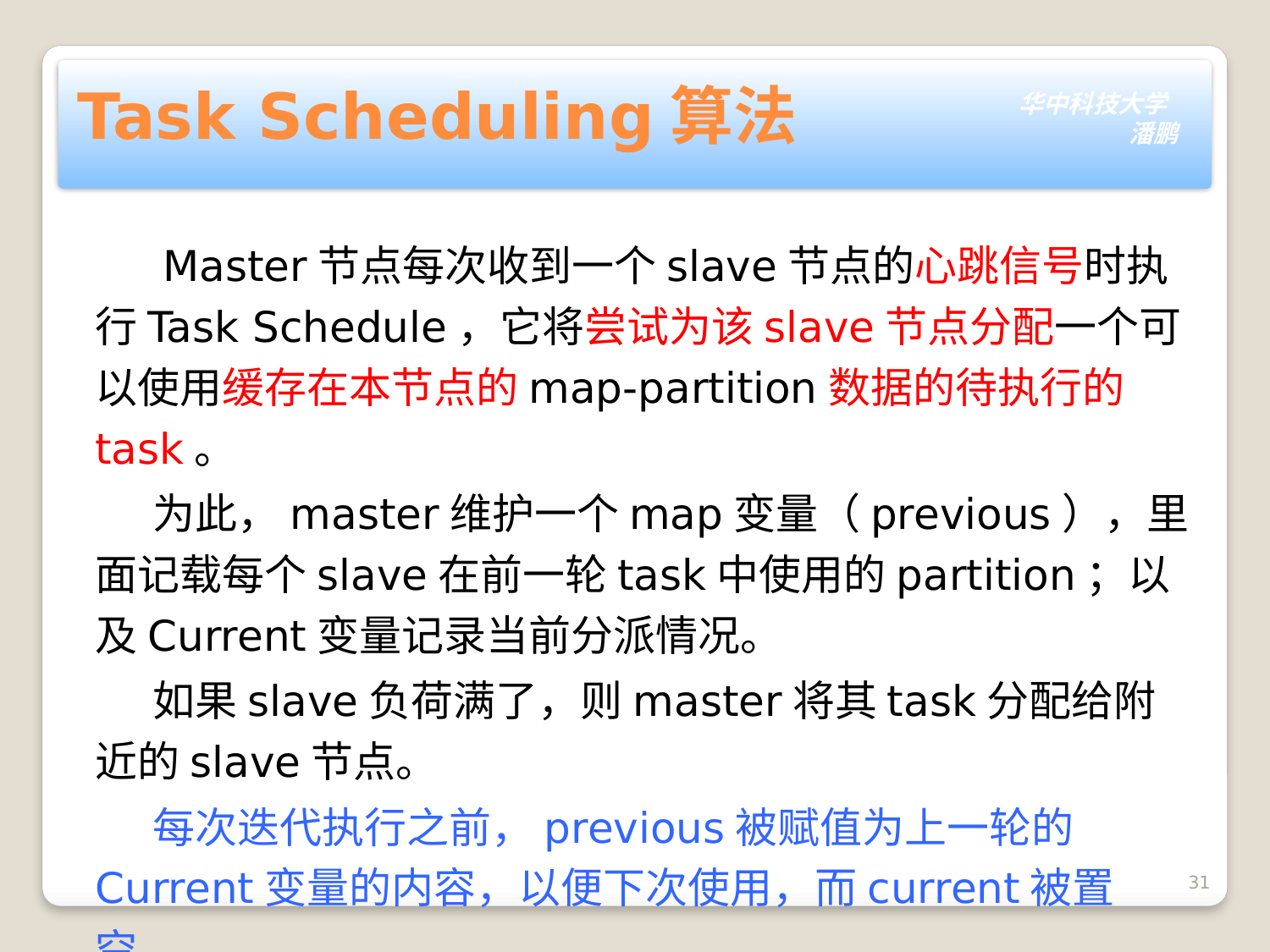

# Task Scheduling算法
     Master节点每次收到一个slave节点的心跳信号时执行Task Schedule，它将尝试为该slave节点分配一个可以使用缓存在本节点的map-partition数据的待执行的task。
     为此，master维护一个map变量（previous），里面记载每个slave在前一轮task中使用的partition；以及Current变量记录当前分派情况。
     如果slave负荷满了，则master将其task分配给附近的slave节点。
     每次迭代执行之前，previous被赋值为上一轮的Current变量的内容，以便下次使用，而current被置空。
31